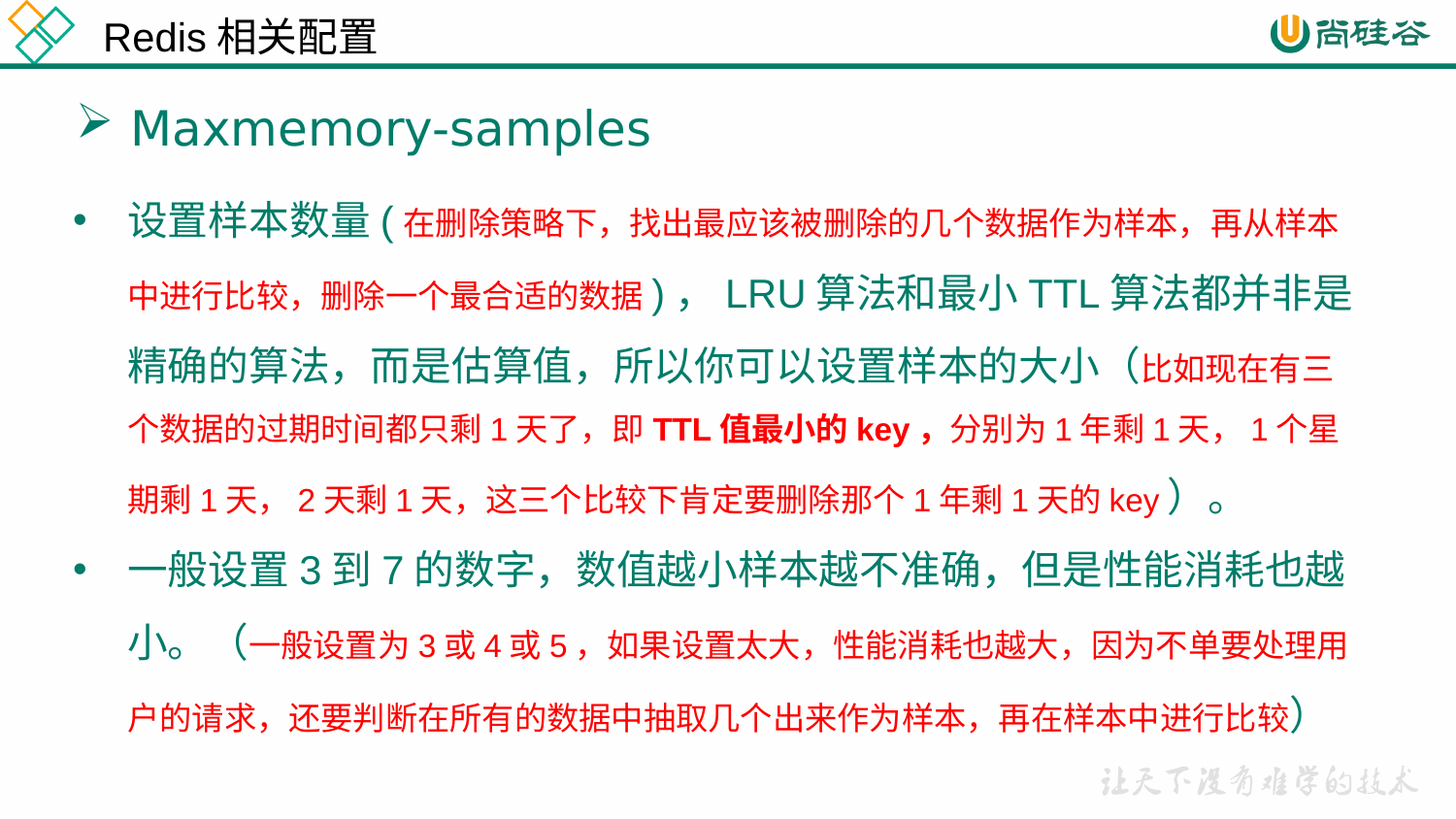

Redis相关配置
Maxmemory-samples
设置样本数量(在删除策略下，找出最应该被删除的几个数据作为样本，再从样本中进行比较，删除一个最合适的数据)，LRU算法和最小TTL算法都并非是精确的算法，而是估算值，所以你可以设置样本的大小（比如现在有三个数据的过期时间都只剩1天了，即TTL值最小的key，分别为1年剩1天，1个星期剩1天，2天剩1天，这三个比较下肯定要删除那个1年剩1天的key）。
一般设置3到7的数字，数值越小样本越不准确，但是性能消耗也越小。（一般设置为3或4或5，如果设置太大，性能消耗也越大，因为不单要处理用户的请求，还要判断在所有的数据中抽取几个出来作为样本，再在样本中进行比较）